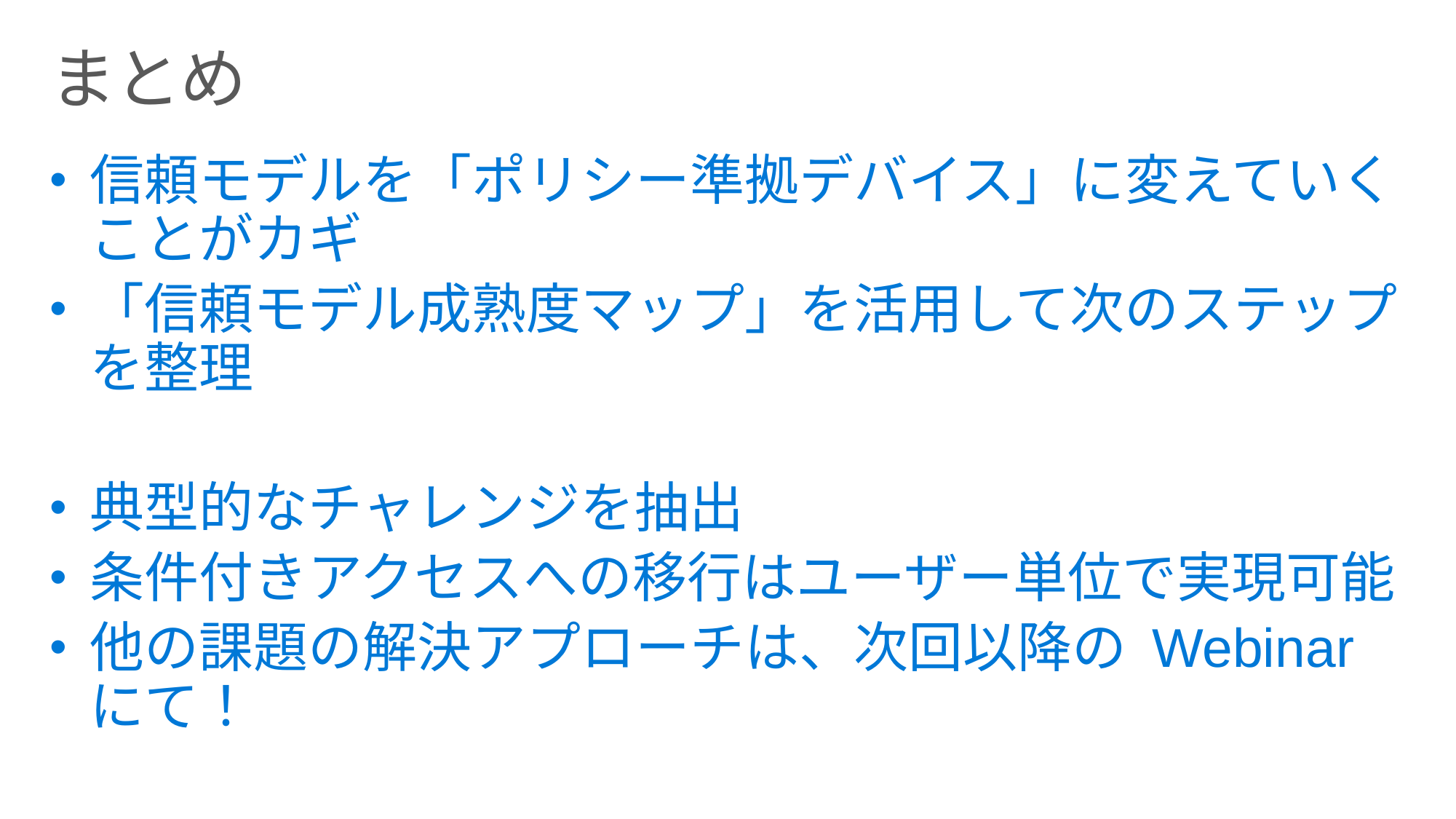

# まとめ
信頼モデルを「ポリシー準拠デバイス」に変えていくことがカギ
「信頼モデル成熟度マップ」を活用して次のステップを整理

典型的なチャレンジを抽出
条件付きアクセスへの移行はユーザー単位で実現可能
他の課題の解決アプローチは、次回以降の Webinar にて！